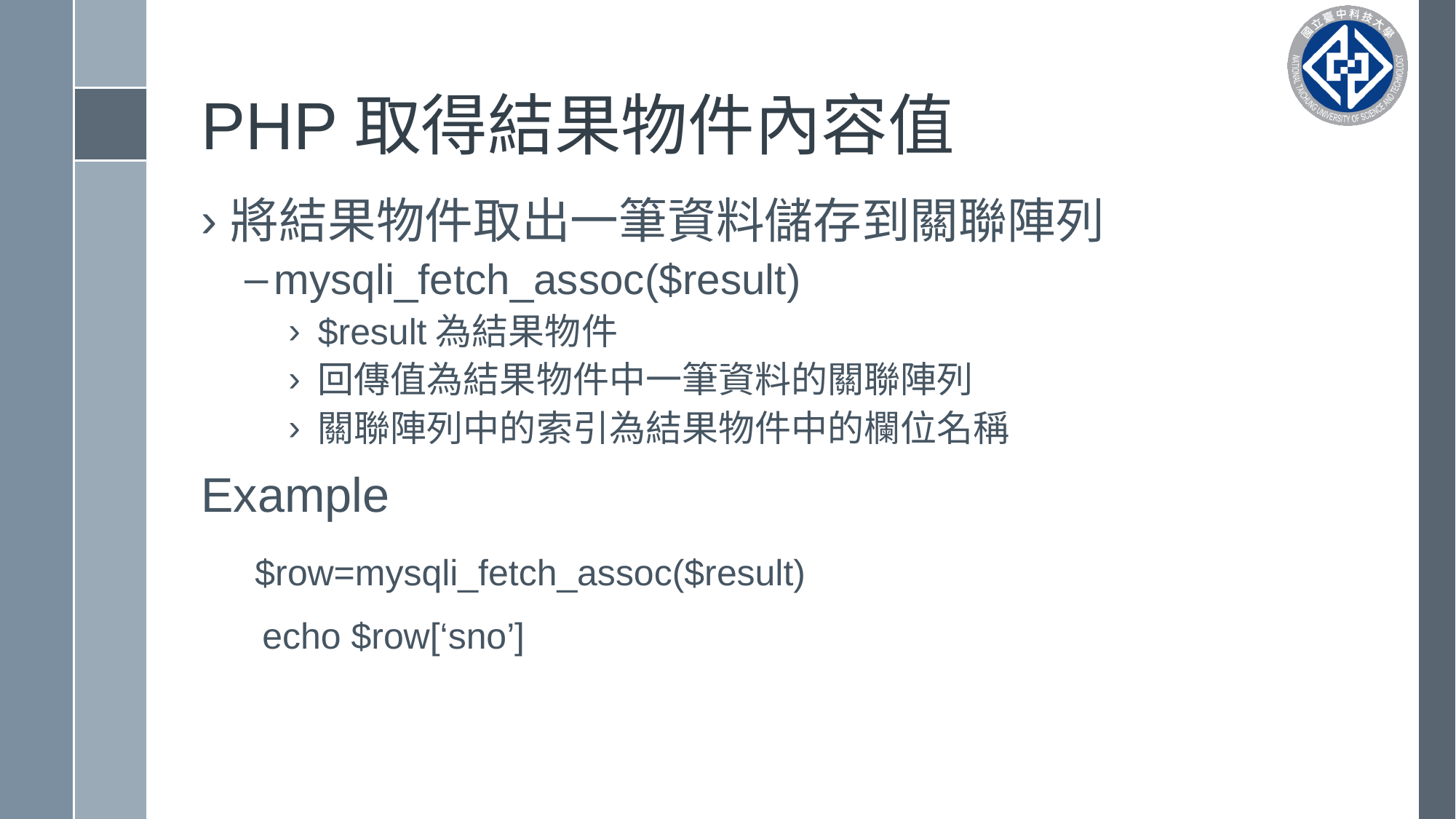

# PHP取得結果物件內容值
將結果物件取出一筆資料儲存到關聯陣列
mysqli_fetch_assoc($result)
$result為結果物件
回傳值為結果物件中一筆資料的關聯陣列
關聯陣列中的索引為結果物件中的欄位名稱
Example
    $row=mysqli_fetch_assoc($result)
      echo $row[‘sno’]